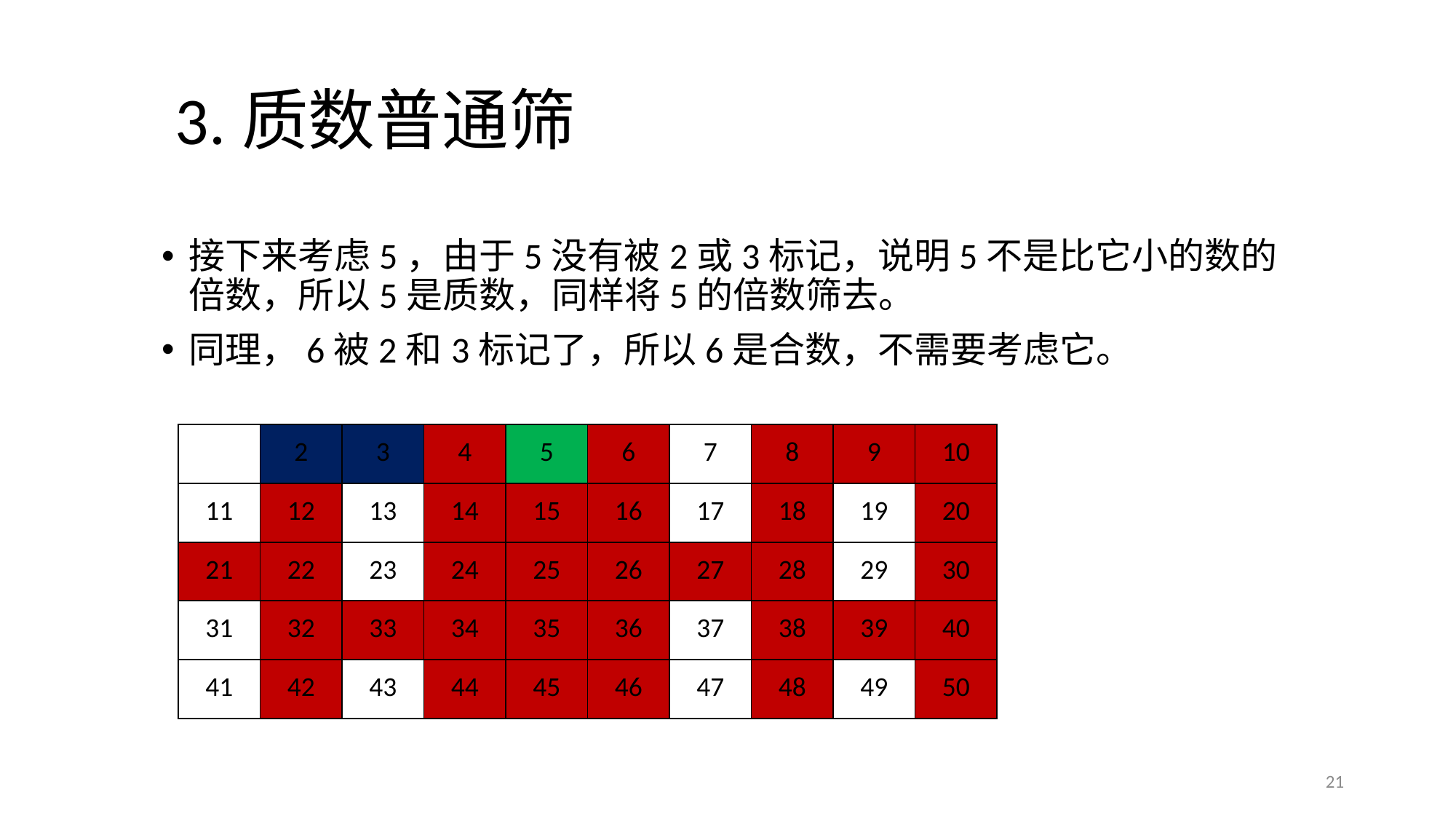

# 3.质数普通筛
接下来考虑5，由于5没有被2或3标记，说明5不是比它小的数的倍数，所以5是质数，同样将5的倍数筛去。
同理，6被2和3标记了，所以6是合数，不需要考虑它。
|  | 2 | 3 | 4 | 5 | 6 | 7 | 8 | 9 | 10 |
| --- | --- | --- | --- | --- | --- | --- | --- | --- | --- |
| 11 | 12 | 13 | 14 | 15 | 16 | 17 | 18 | 19 | 20 |
| 21 | 22 | 23 | 24 | 25 | 26 | 27 | 28 | 29 | 30 |
| 31 | 32 | 33 | 34 | 35 | 36 | 37 | 38 | 39 | 40 |
| 41 | 42 | 43 | 44 | 45 | 46 | 47 | 48 | 49 | 50 |
21